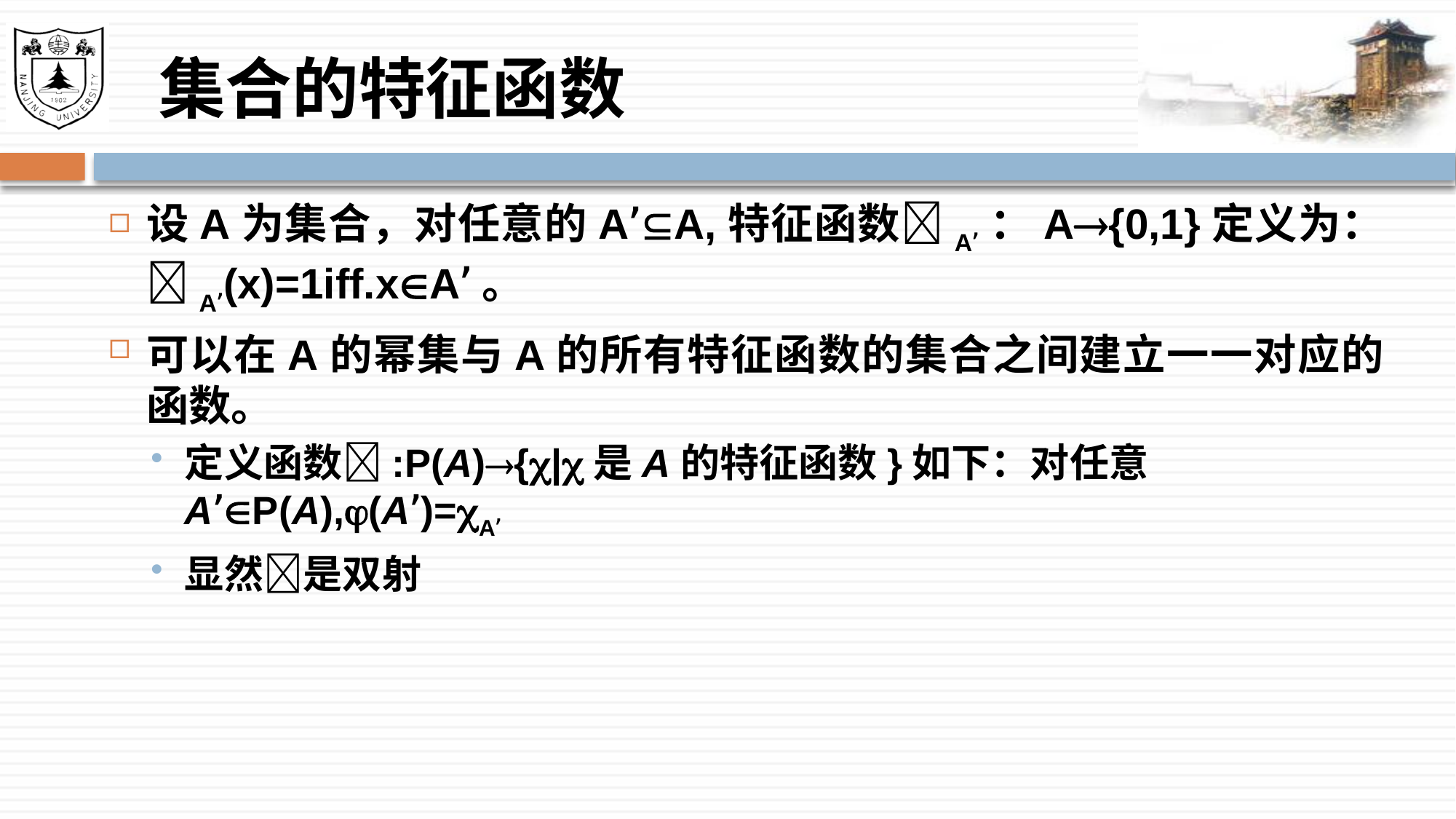

# 集合的特征函数
设A为集合，对任意的A’⊆A,特征函数χA’：A→{0,1}定义为：χA’(x)=1iff.x∈A’。
可以在A的幂集与A的所有特征函数的集合之间建立一一对应的函数。
定义函数ϕ:P(A)→{χ|χ是A的特征函数}如下：对任意A’∈P(A),ϕ(A’)=χA’
显然ϕ是双射